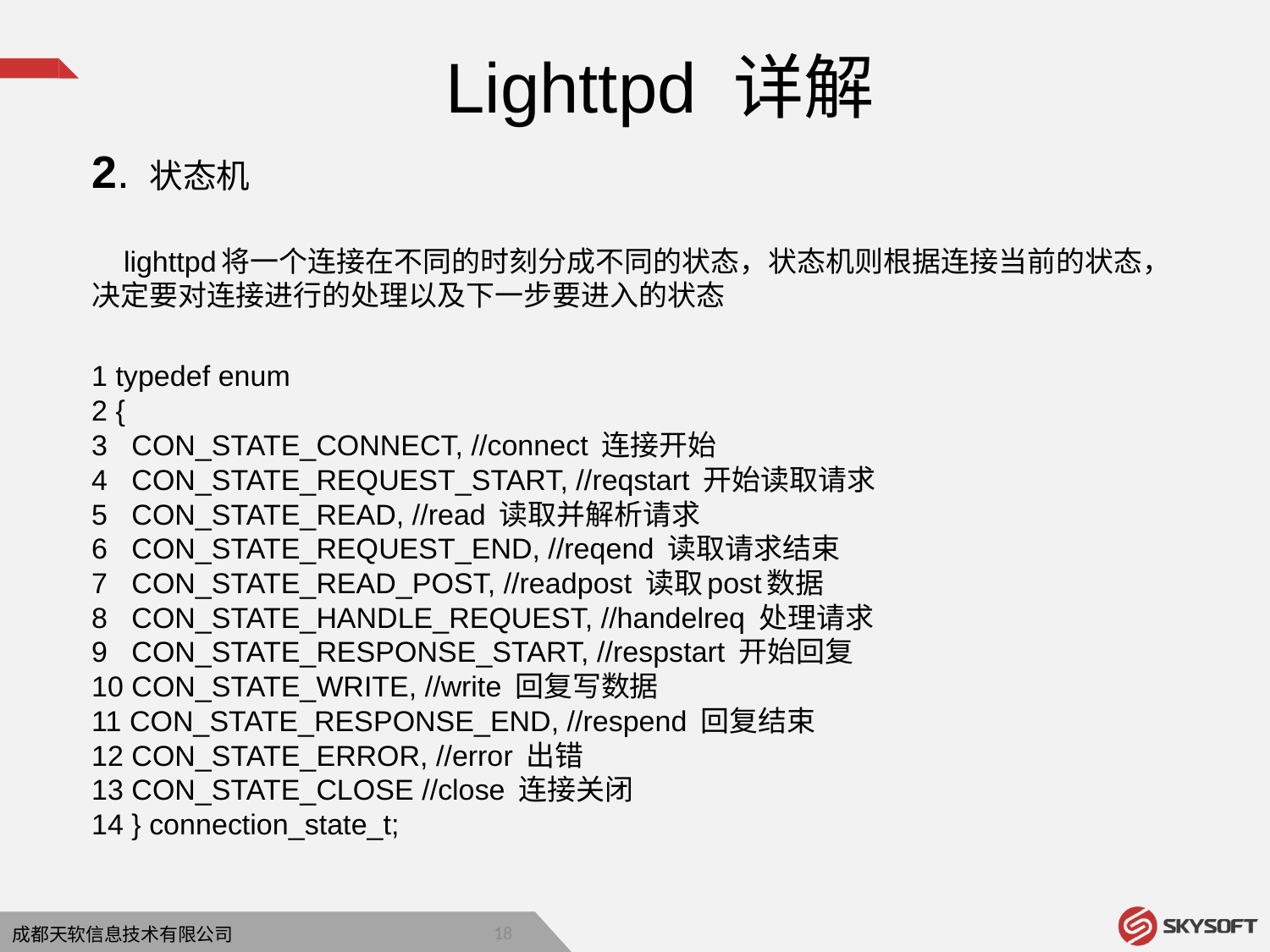

Lighttpd 详解
2. 状态机

    lighttpd将一个连接在不同的时刻分成不同的状态，状态机则根据连接当前的状态，决定要对连接进行的处理以及下一步要进入的状态

1 typedef enum
2 {
3   CON_STATE_CONNECT, //connect 连接开始
4   CON_STATE_REQUEST_START, //reqstart 开始读取请求
5   CON_STATE_READ, //read 读取并解析请求
6   CON_STATE_REQUEST_END, //reqend 读取请求结束
7   CON_STATE_READ_POST, //readpost 读取post数据
8   CON_STATE_HANDLE_REQUEST, //handelreq 处理请求
9   CON_STATE_RESPONSE_START, //respstart 开始回复
10 CON_STATE_WRITE, //write 回复写数据
11 CON_STATE_RESPONSE_END, //respend 回复结束
12 CON_STATE_ERROR, //error 出错
13 CON_STATE_CLOSE //close 连接关闭
14 } connection_state_t;
18